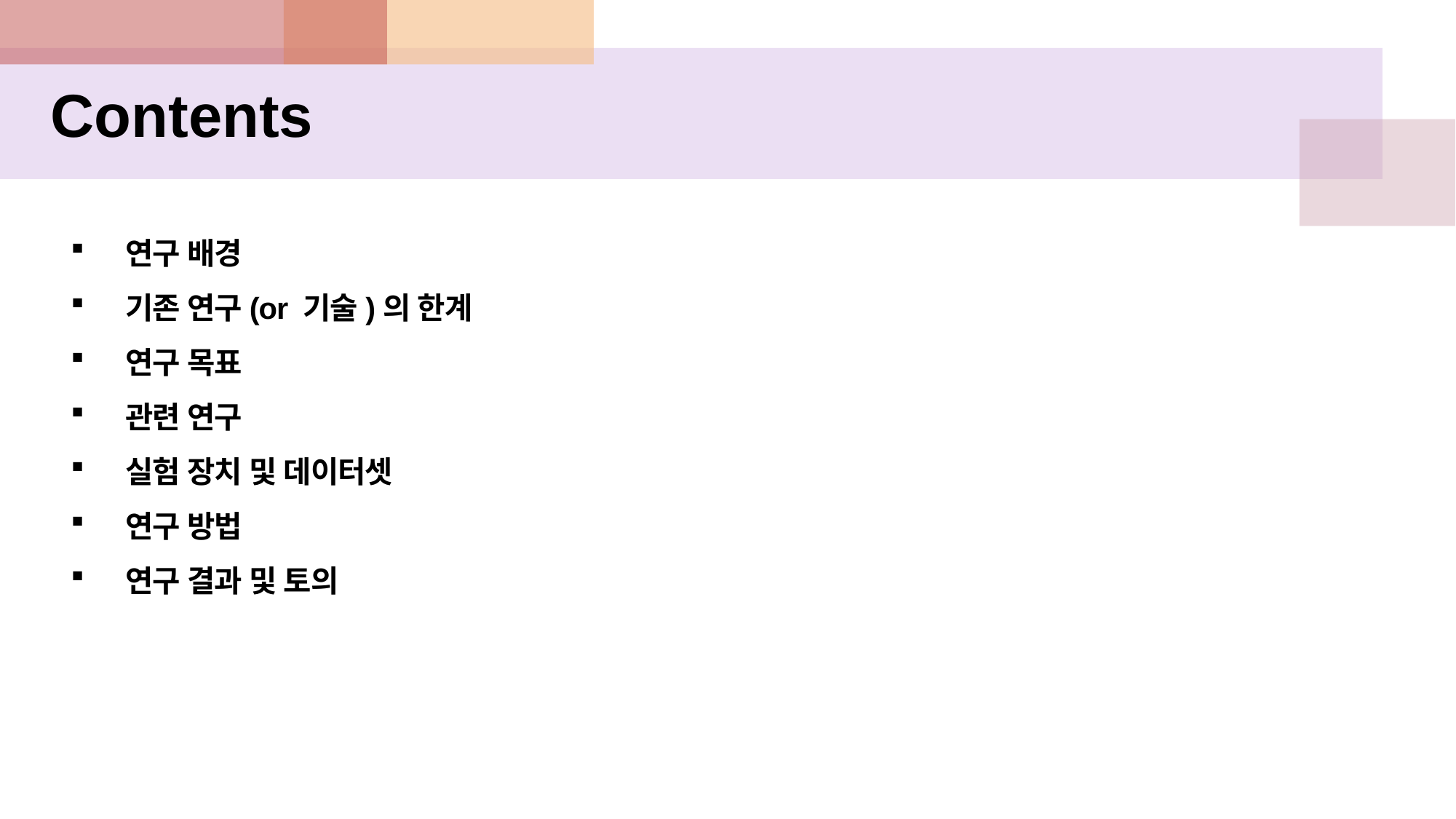

Contents
연구 배경
기존 연구(or 기술)의 한계
연구 목표
관련 연구
실험 장치 및 데이터셋
연구 방법
연구 결과 및 토의